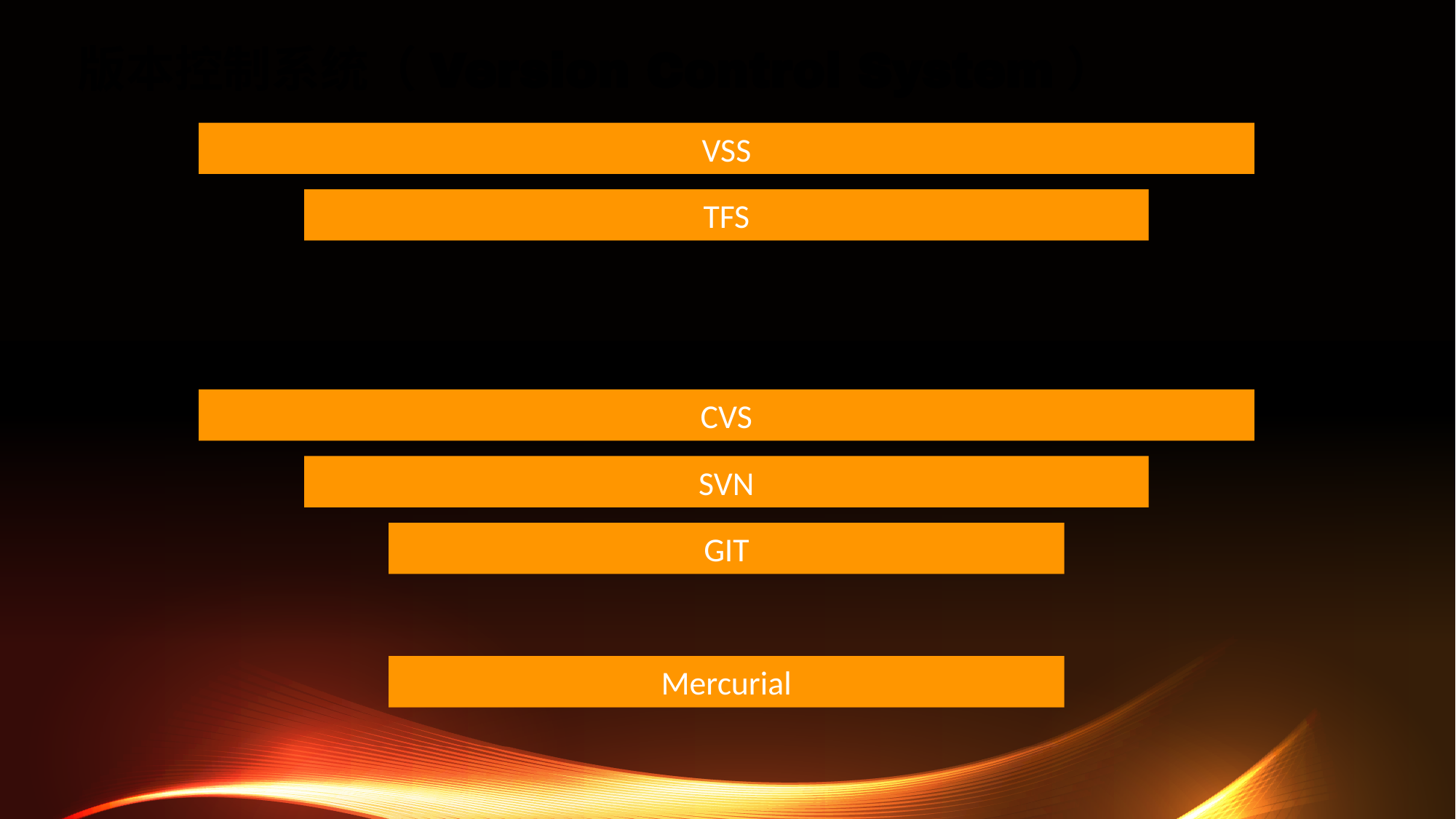

# 版本控制系统（Version Control System）
VSS
CVS
GIT
Mercurial
SVN
TFS